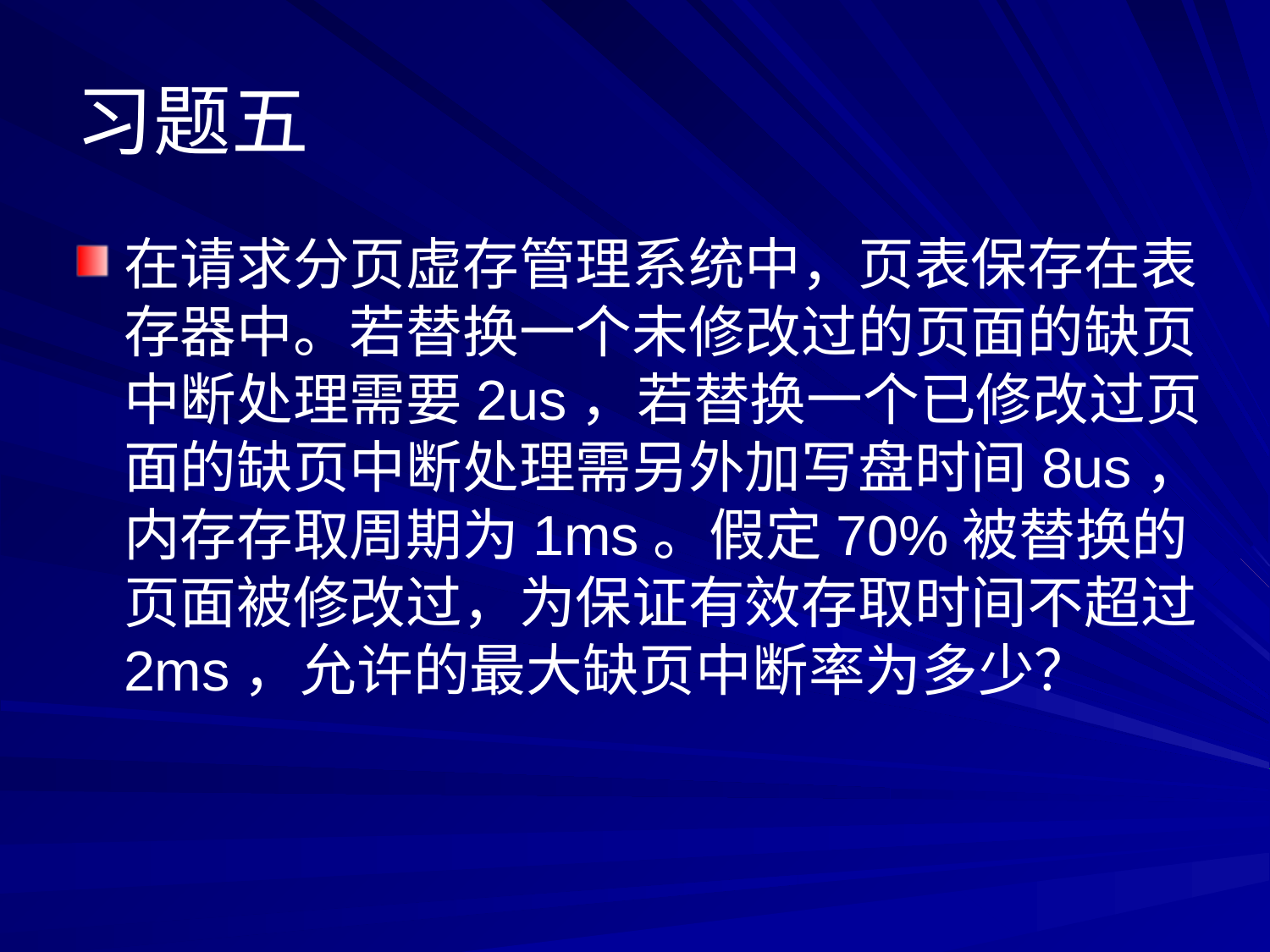

# 习题五
在请求分页虚存管理系统中，页表保存在表存器中。若替换一个未修改过的页面的缺页中断处理需要2us，若替换一个已修改过页面的缺页中断处理需另外加写盘时间8us，内存存取周期为1ms。假定70%被替换的页面被修改过，为保证有效存取时间不超过2ms，允许的最大缺页中断率为多少？